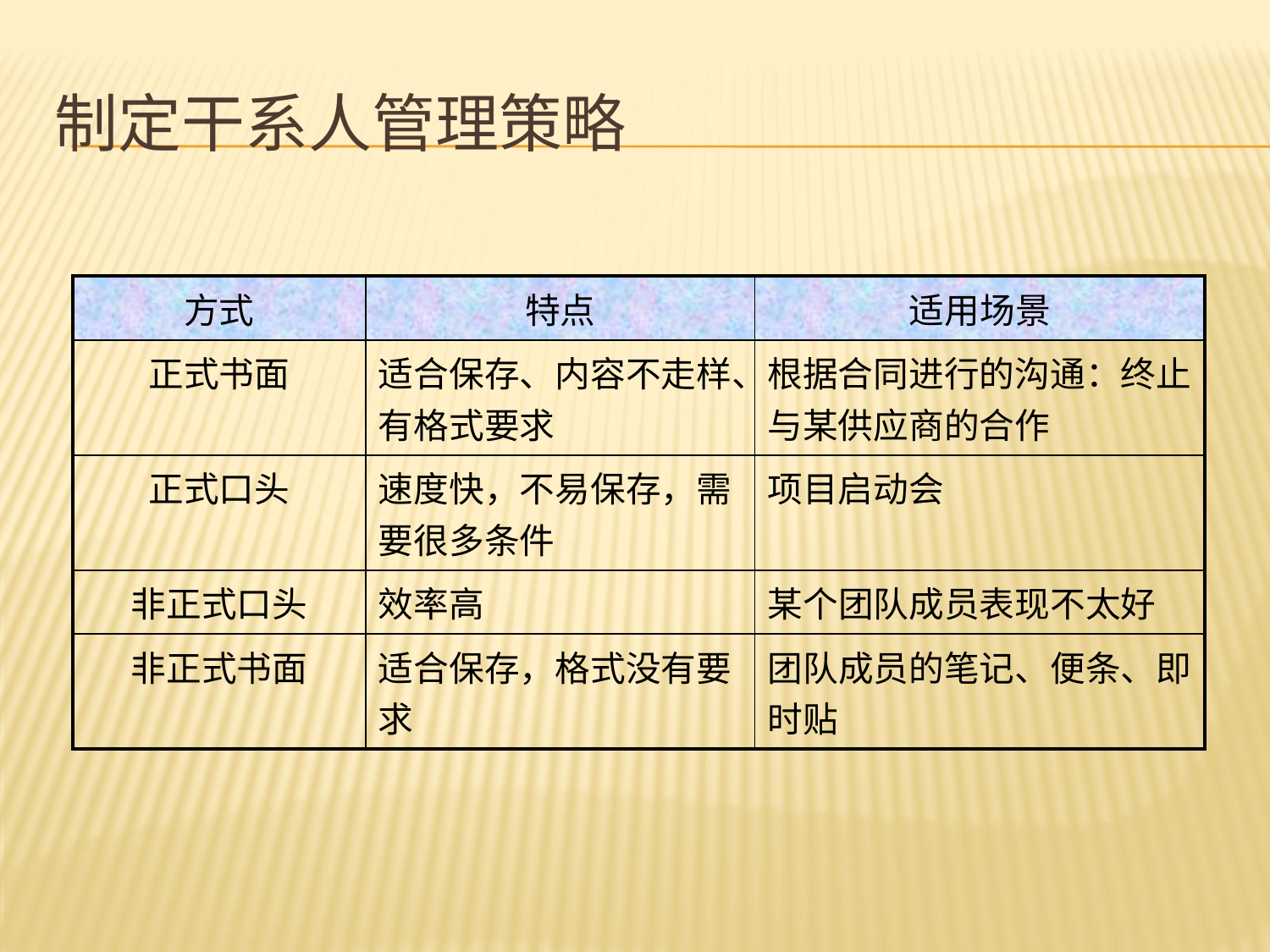

# 制定干系人管理策略
| 方式 | 特点 | 适用场景 |
| --- | --- | --- |
| 正式书面 | 适合保存、内容不走样、有格式要求 | 根据合同进行的沟通：终止与某供应商的合作 |
| 正式口头 | 速度快，不易保存，需要很多条件 | 项目启动会 |
| 非正式口头 | 效率高 | 某个团队成员表现不太好 |
| 非正式书面 | 适合保存，格式没有要求 | 团队成员的笔记、便条、即时贴 |